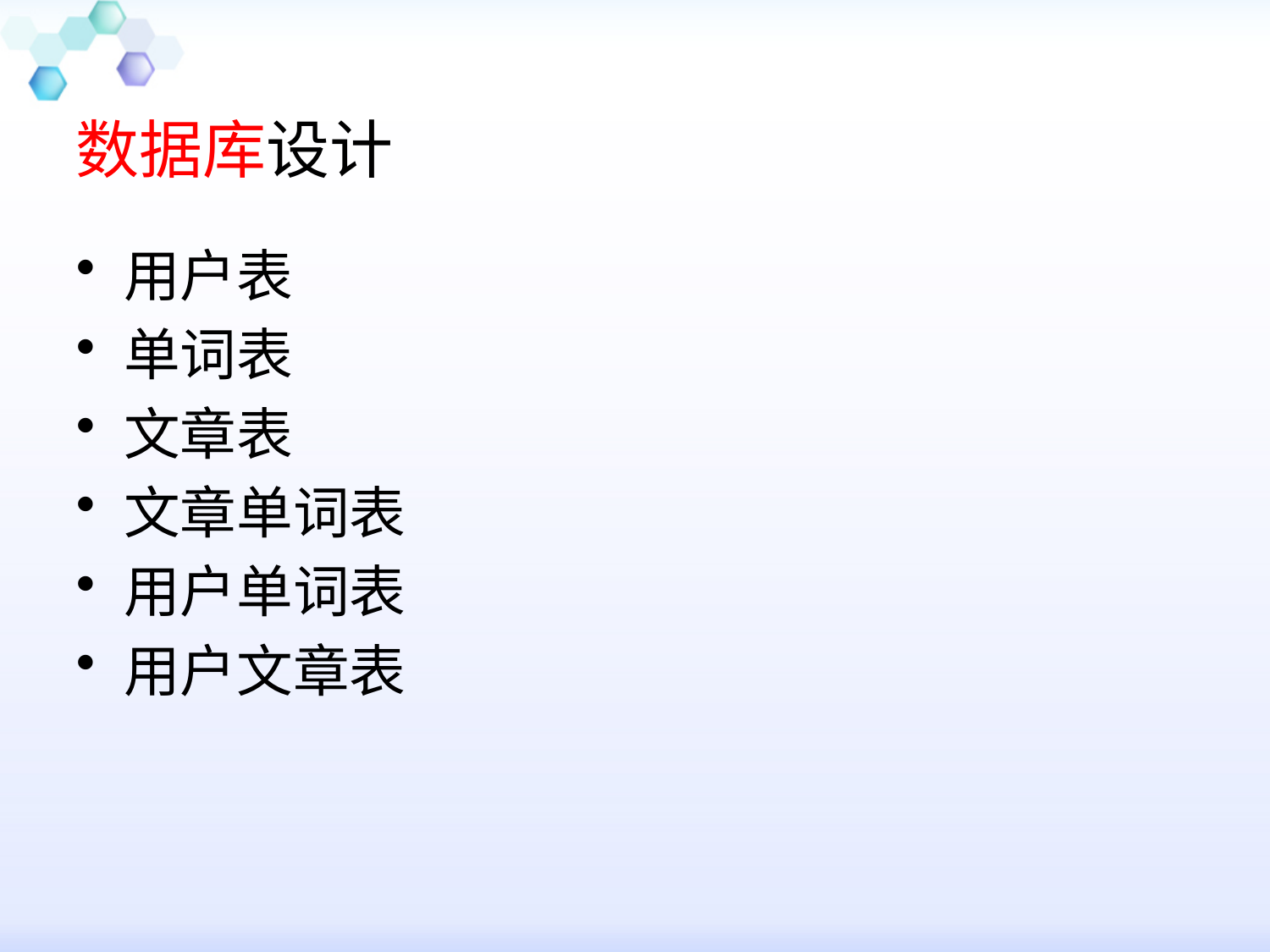

# 数据库设计
用户表
单词表
文章表
文章单词表
用户单词表
用户文章表